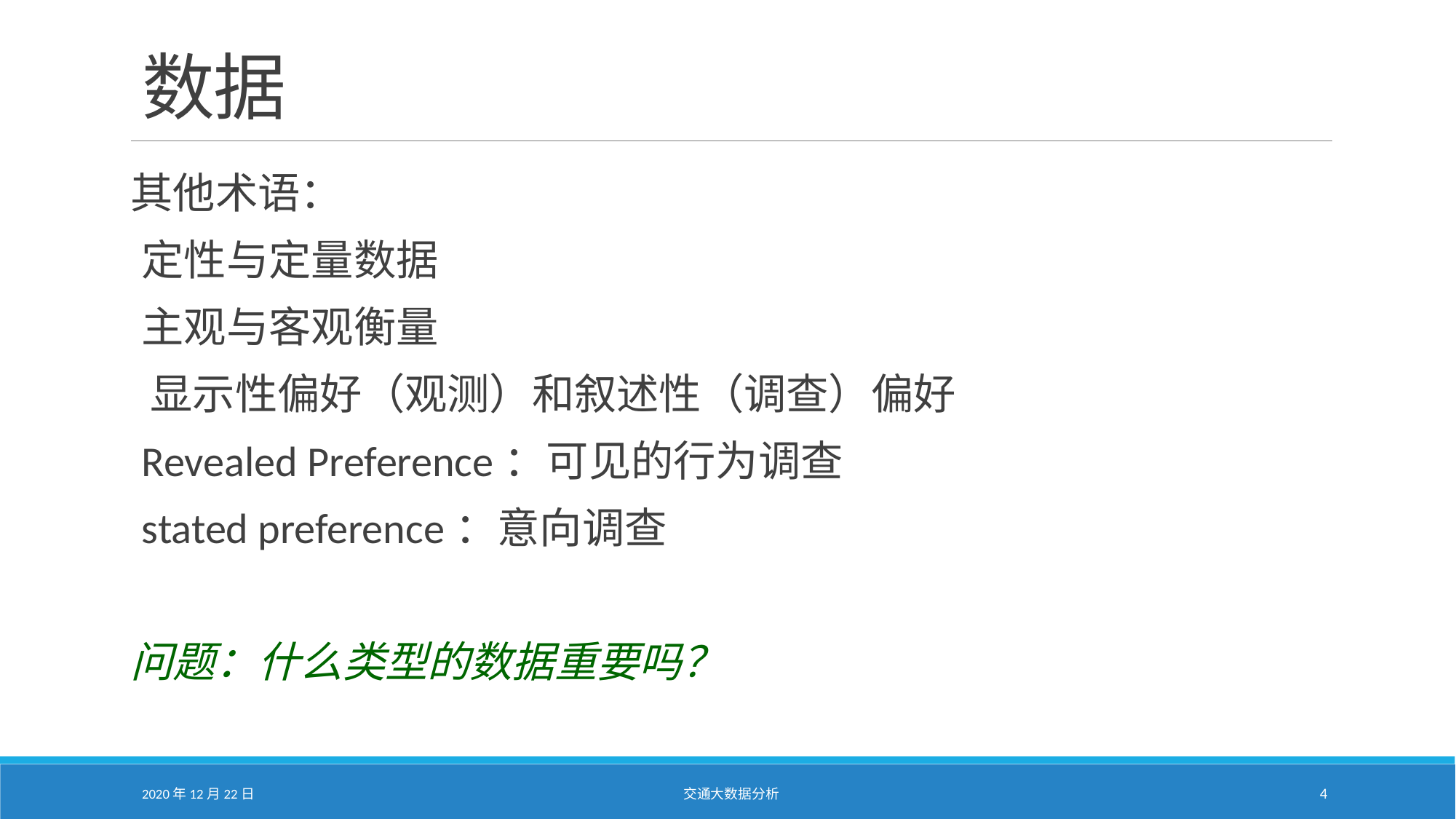

# 数据

其他术语：
	定性与定量数据
	主观与客观衡量
 显示性偏好（观测）和叙述性（调查）偏好
Revealed Preference：可见的行为调查
stated preference：意向调查

问题：什么类型的数据重要吗？
2020年12月22日
交通大数据分析
4